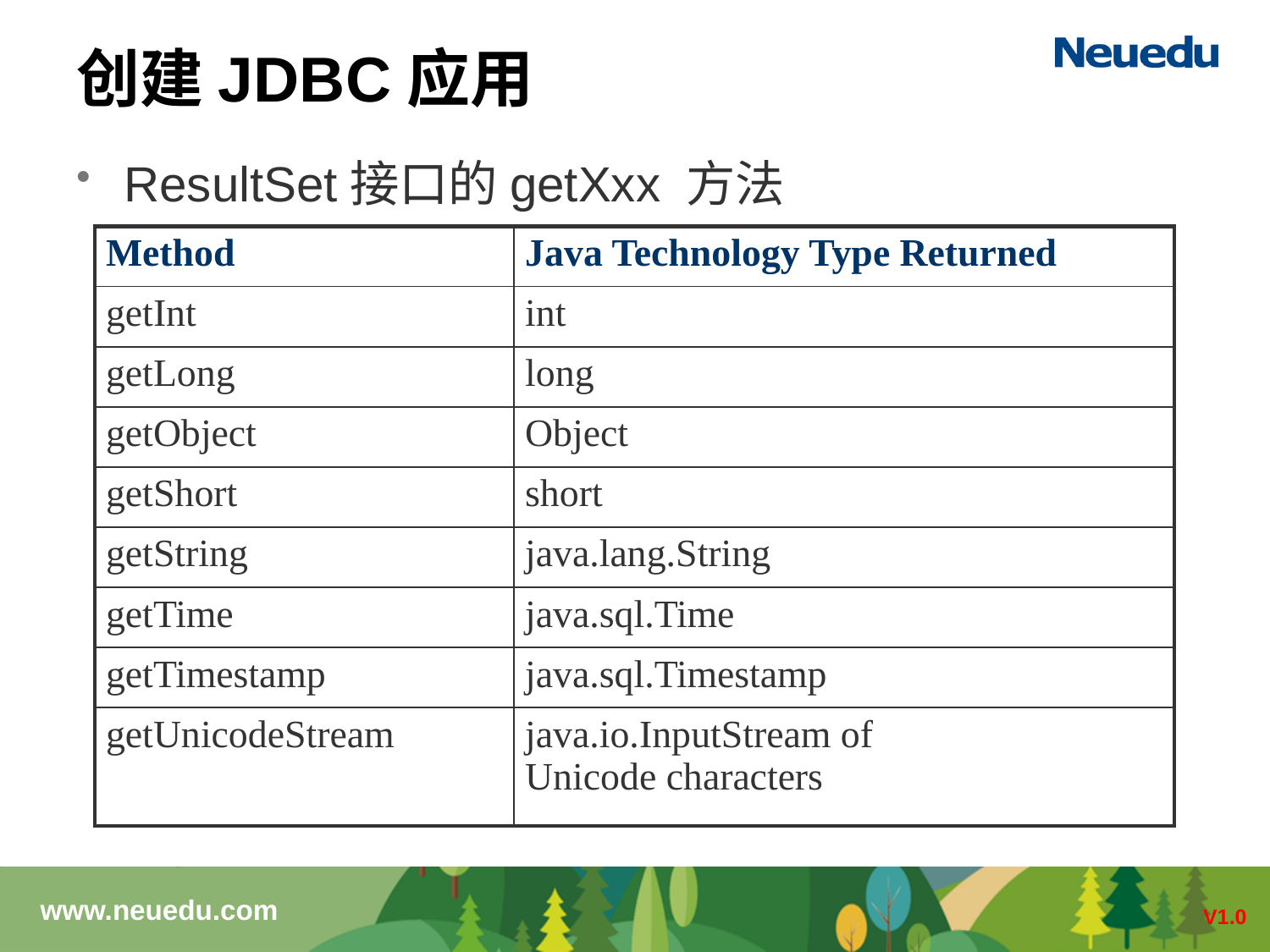

# 创建JDBC应用
ResultSet接口的getXxx 方法
| Method | Java Technology Type Returned |
| --- | --- |
| getInt | int |
| getLong | long |
| getObject | Object |
| getShort | short |
| getString | java.lang.String |
| getTime | java.sql.Time |
| getTimestamp | java.sql.Timestamp |
| getUnicodeStream | java.io.InputStream of Unicode characters |